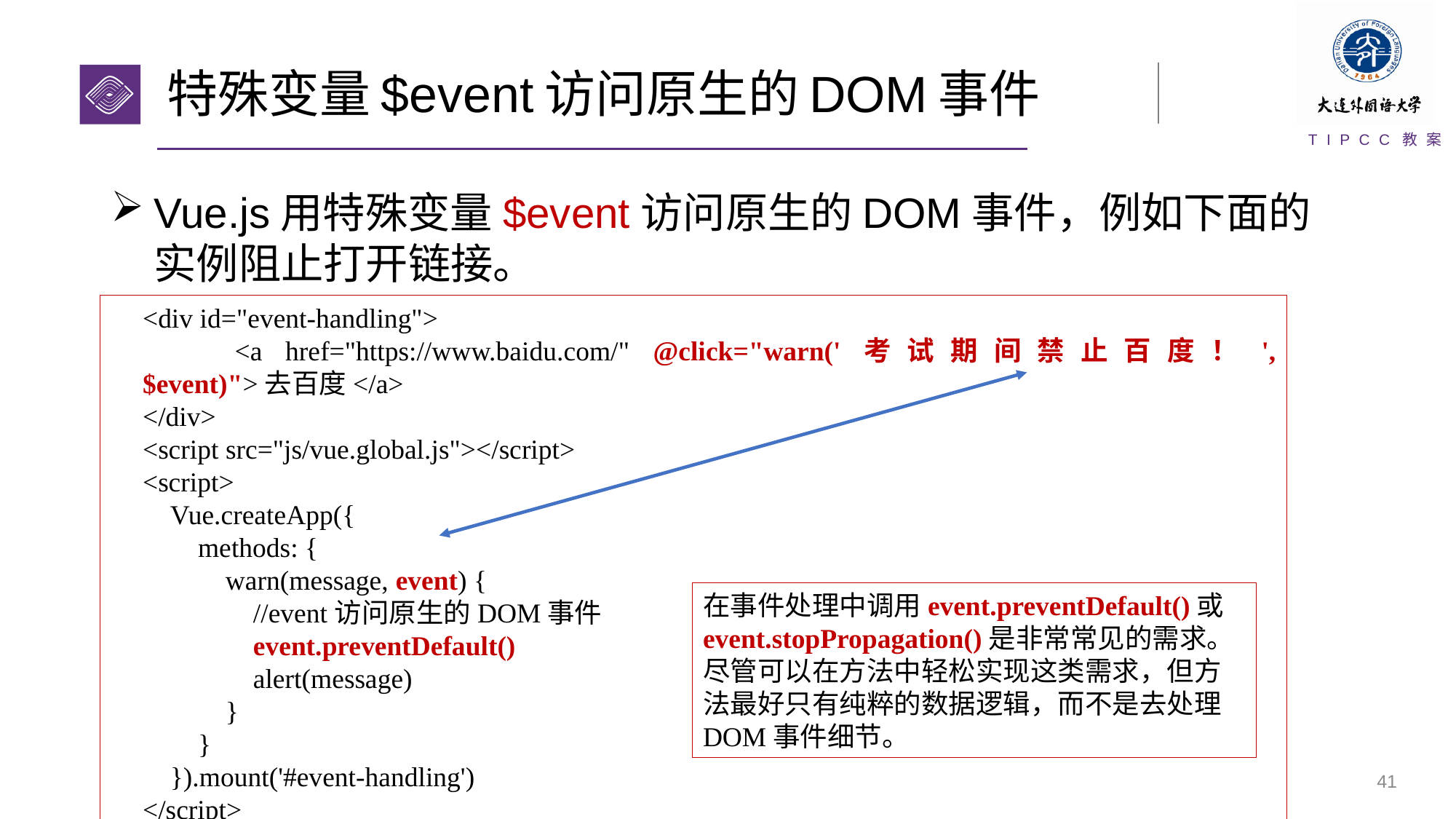

# 特殊变量$event访问原生的DOM事件
Vue.js用特殊变量$event访问原生的DOM事件，例如下面的实例阻止打开链接。
<div id="event-handling">
    <a href="https://www.baidu.com/" @click="warn('考试期间禁止百度！', $event)">去百度</a>
</div>
<script src="js/vue.global.js"></script>
<script>
    Vue.createApp({
        methods: {
            warn(message, event) {
                //event访问原生的DOM事件
                event.preventDefault()
                alert(message)
            }
        }
    }).mount('#event-handling')
</script>
在事件处理中调用event.preventDefault()或event.stopPropagation()是非常常见的需求。尽管可以在方法中轻松实现这类需求，但方法最好只有纯粹的数据逻辑，而不是去处理DOM事件细节。
41